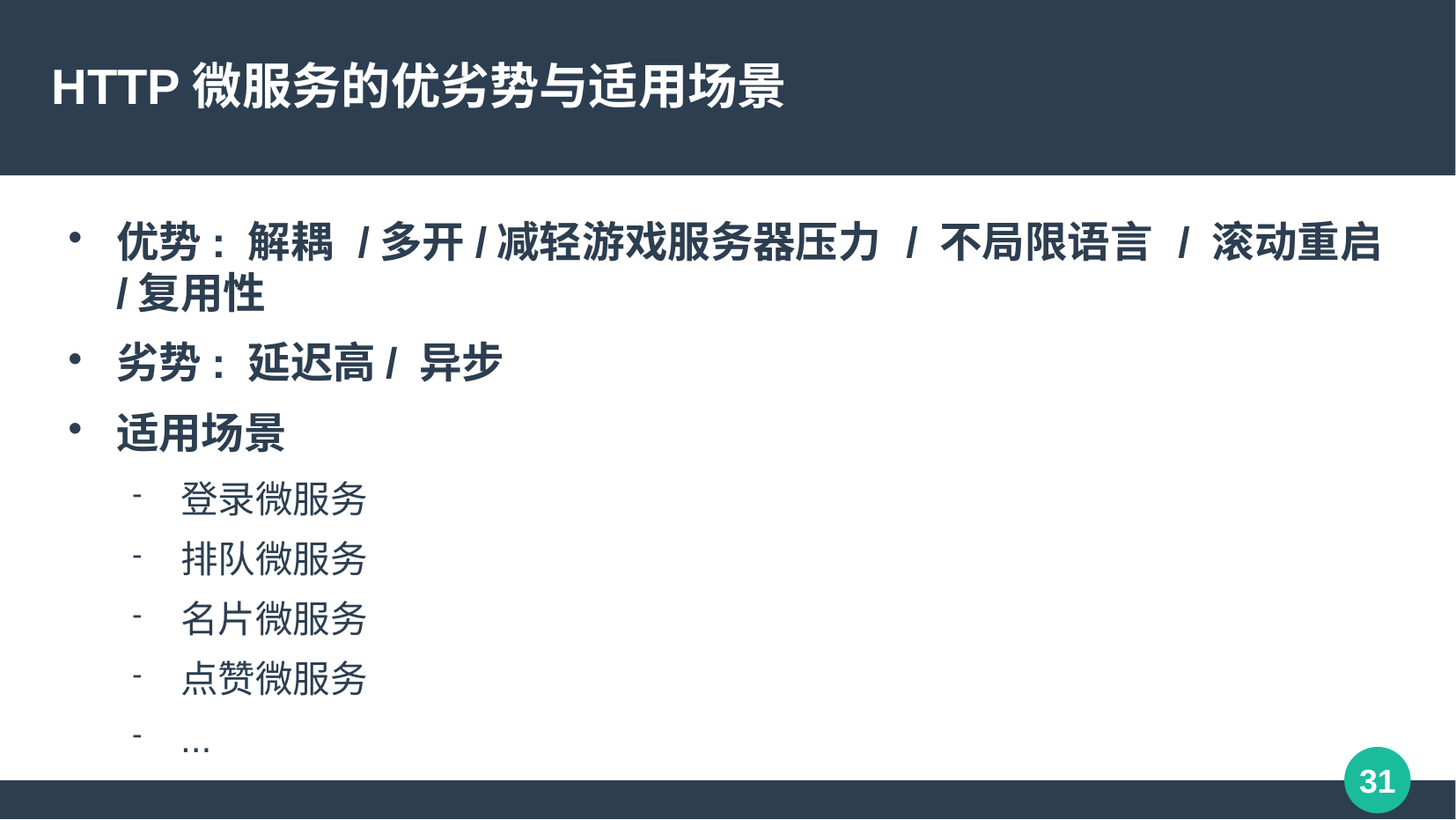

HTTP微服务的优劣势与适用场景
优势: 解耦 /多开/减轻游戏服务器压力 / 不局限语言 / 滚动重启/复用性
劣势: 延迟高/ 异步
适用场景
登录微服务
排队微服务
名片微服务
点赞微服务
...